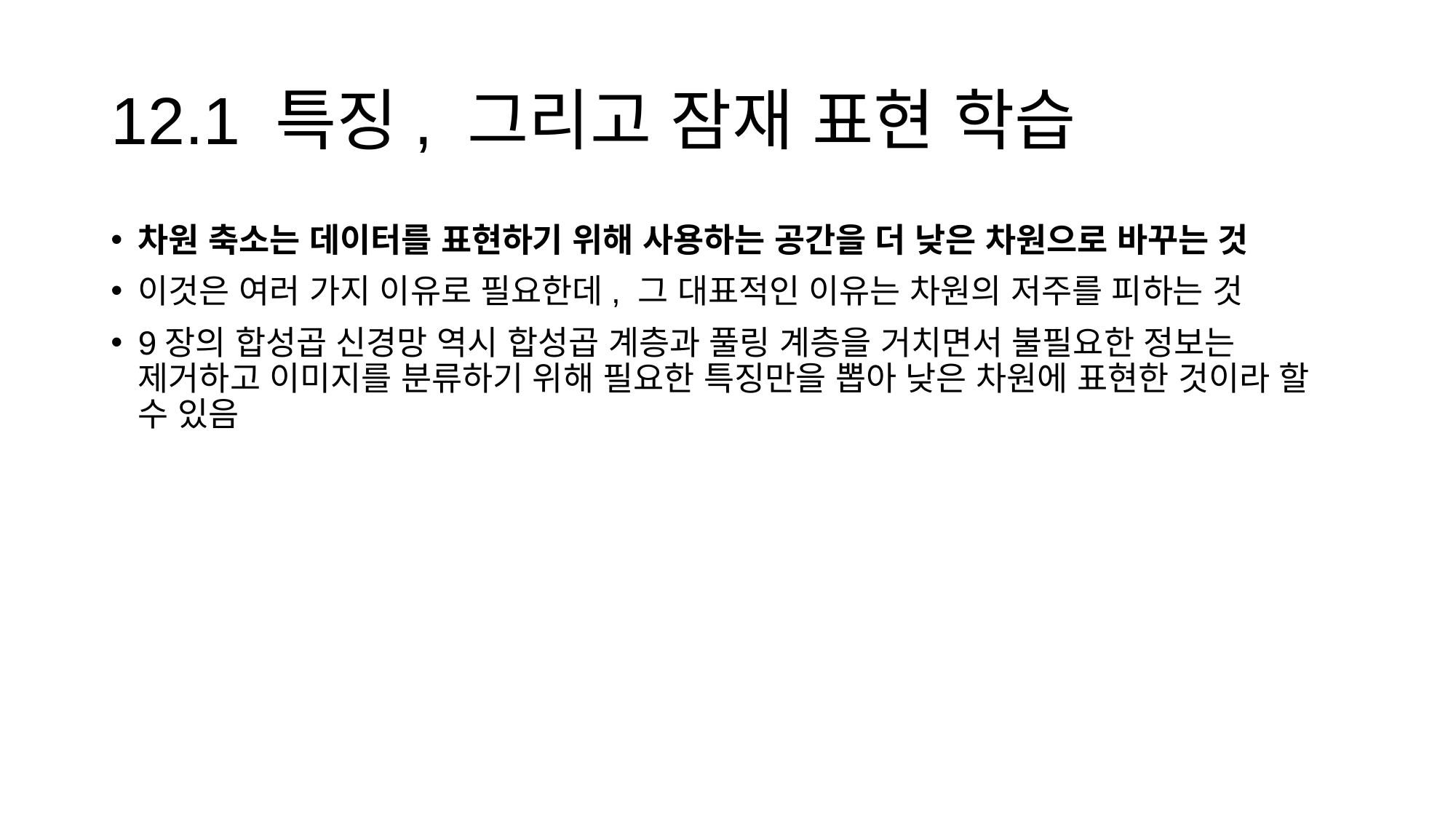

# 12.1 특징, 그리고 잠재 표현 학습
차원 축소는 데이터를 표현하기 위해 사용하는 공간을 더 낮은 차원으로 바꾸는 것
이것은 여러 가지 이유로 필요한데, 그 대표적인 이유는 차원의 저주를 피하는 것
9장의 합성곱 신경망 역시 합성곱 계층과 풀링 계층을 거치면서 불필요한 정보는 제거하고 이미지를 분류하기 위해 필요한 특징만을 뽑아 낮은 차원에 표현한 것이라 할 수 있음